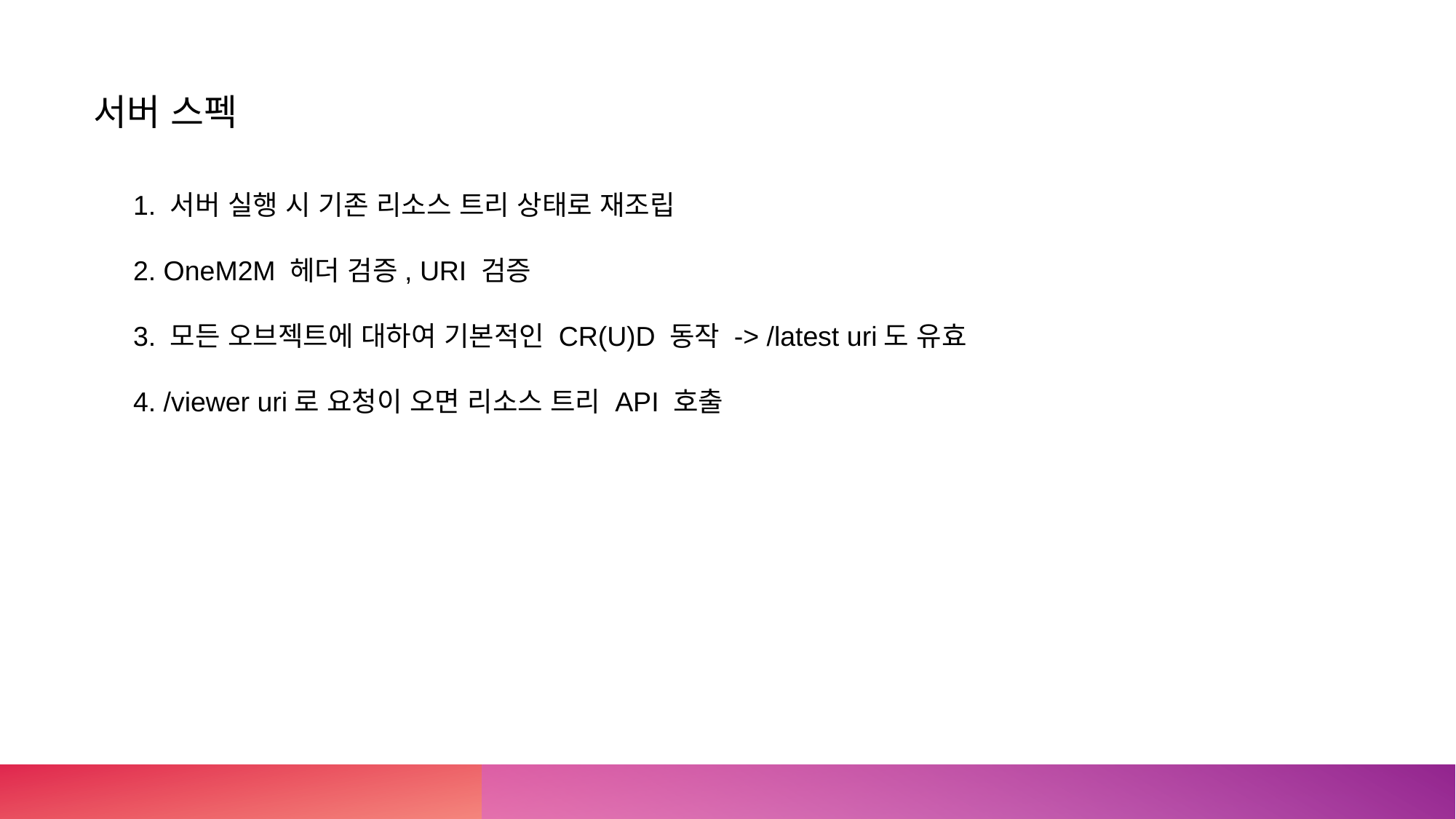

서버 스펙
1. 서버 실행 시 기존 리소스 트리 상태로 재조립

2. OneM2M 헤더 검증, URI 검증

3. 모든 오브젝트에 대하여 기본적인 CR(U)D 동작 -> /latest uri도 유효

4. /viewer uri로 요청이 오면 리소스 트리 API 호출